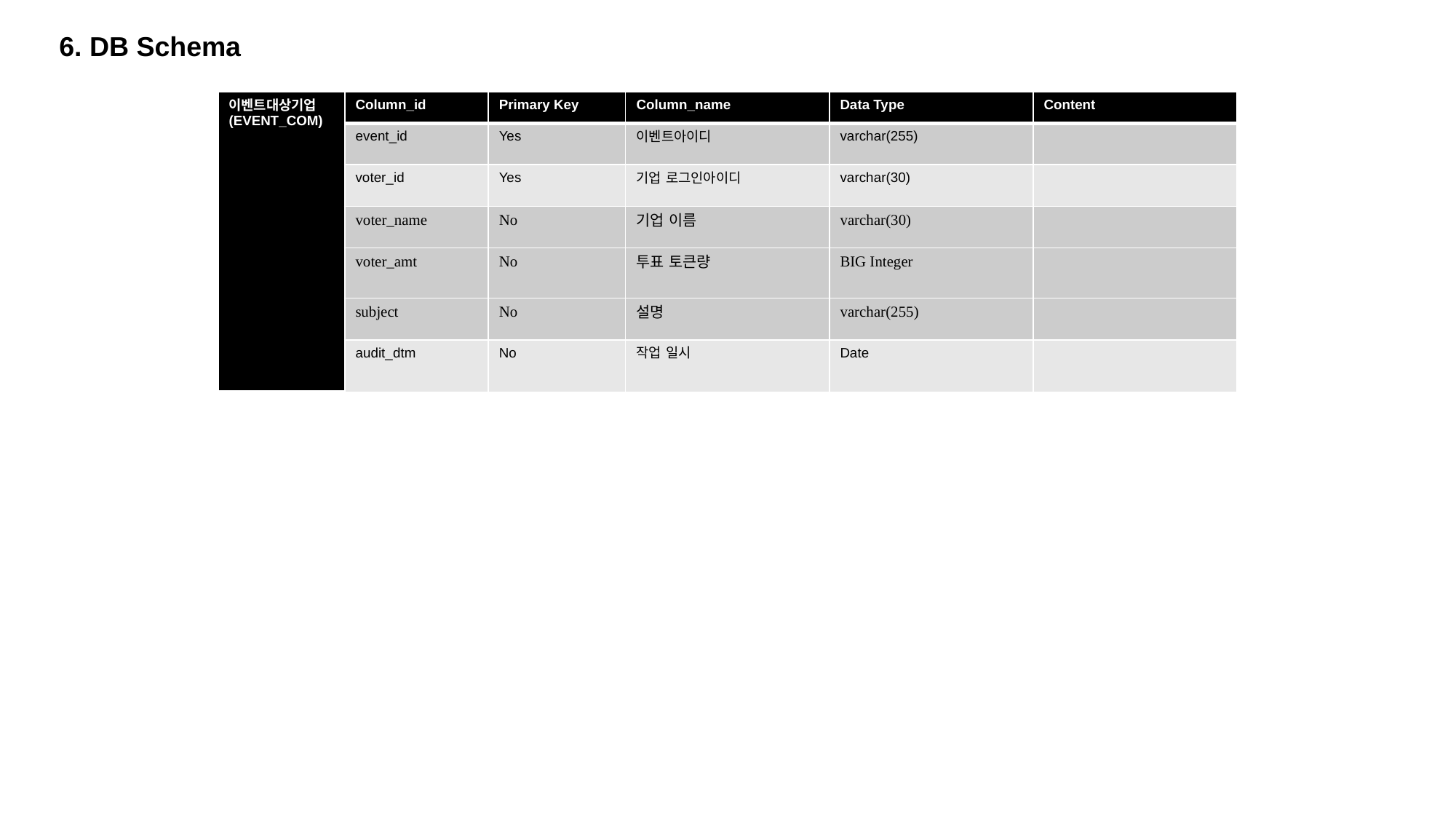

6. DB Schema
| 이벤트대상기업 (EVENT\_COM) | Column\_id | Primary Key | Column\_name | Data Type | Content |
| --- | --- | --- | --- | --- | --- |
|  | event\_id | Yes | 이벤트아이디 | varchar(255) |  |
|  | voter\_id | Yes | 기업 로그인아이디 | varchar(30) |  |
|  | voter\_name | No | 기업 이름 | varchar(30) |  |
|  | voter\_amt | No | 투표 토큰량 | BIG Integer |  |
|  | subject | No | 설명 | varchar(255) |  |
|  | audit\_dtm | No | 작업 일시 | Date |  |